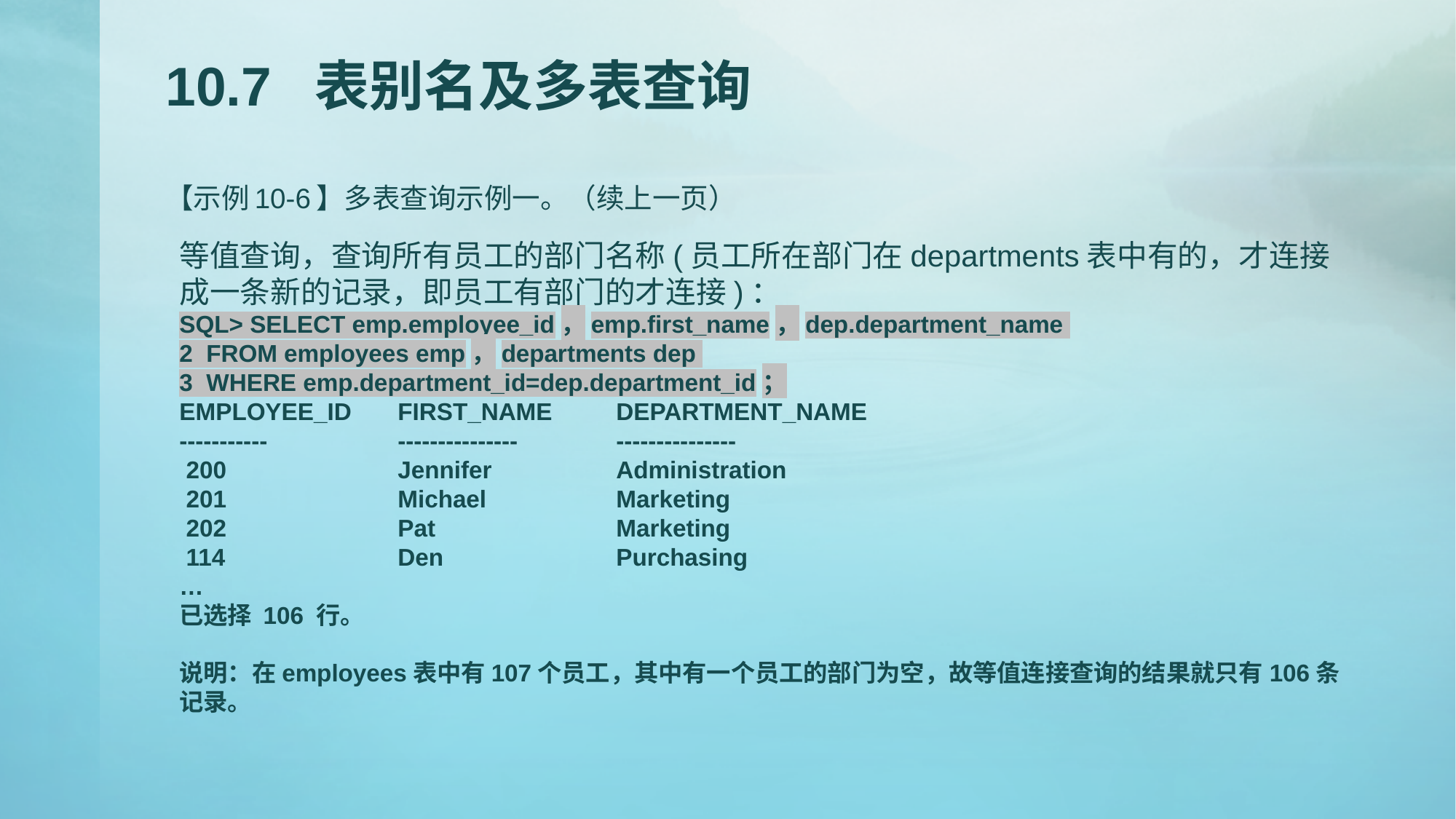

# 10.7  表别名及多表查询
【示例10-6】多表查询示例一。（续上一页）
等值查询，查询所有员工的部门名称(员工所在部门在departments表中有的，才连接成一条新的记录，即员工有部门的才连接)：
SQL> SELECT emp.employee_id，emp.first_name，dep.department_name
2  FROM employees emp，departments dep
3  WHERE emp.department_id=dep.department_id；
EMPLOYEE_ID	FIRST_NAME	DEPARTMENT_NAME
-----------		---------------	---------------
 200		Jennifer		Administration
 201		Michael		Marketing
 202		Pat		Marketing
 114		Den		Purchasing
…
已选择 106 行。

说明：在employees表中有107个员工，其中有一个员工的部门为空，故等值连接查询的结果就只有106条记录。